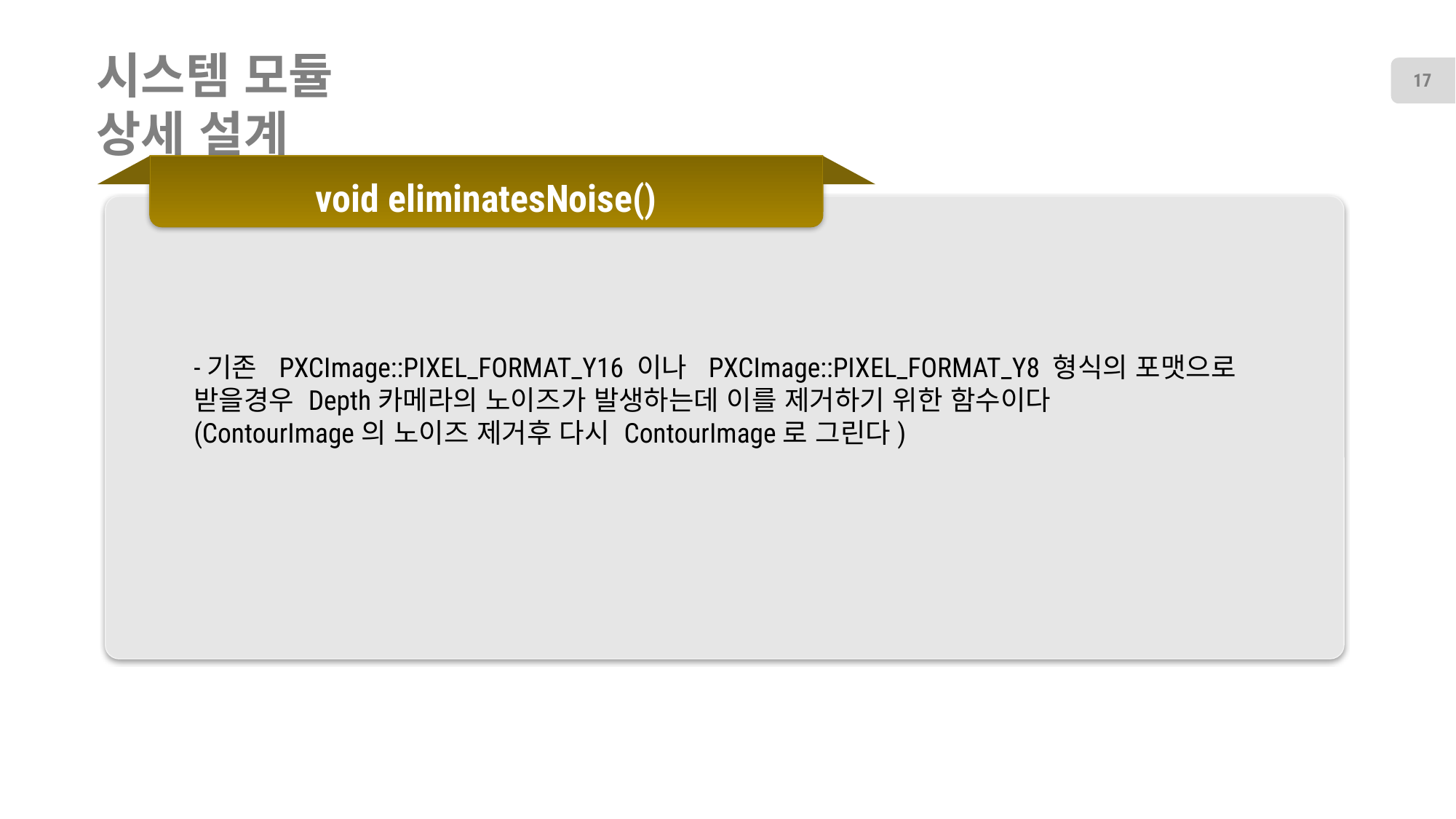

17
# 시스템 모듈 상세 설계

void eliminatesNoise()

-기존  PXCImage::PIXEL_FORMAT_Y16 이나  PXCImage::PIXEL_FORMAT_Y8 형식의 포맷으로
받을경우 Depth카메라의 노이즈가 발생하는데 이를 제거하기 위한 함수이다
(ContourImage의 노이즈 제거후 다시 ContourImage로 그린다)